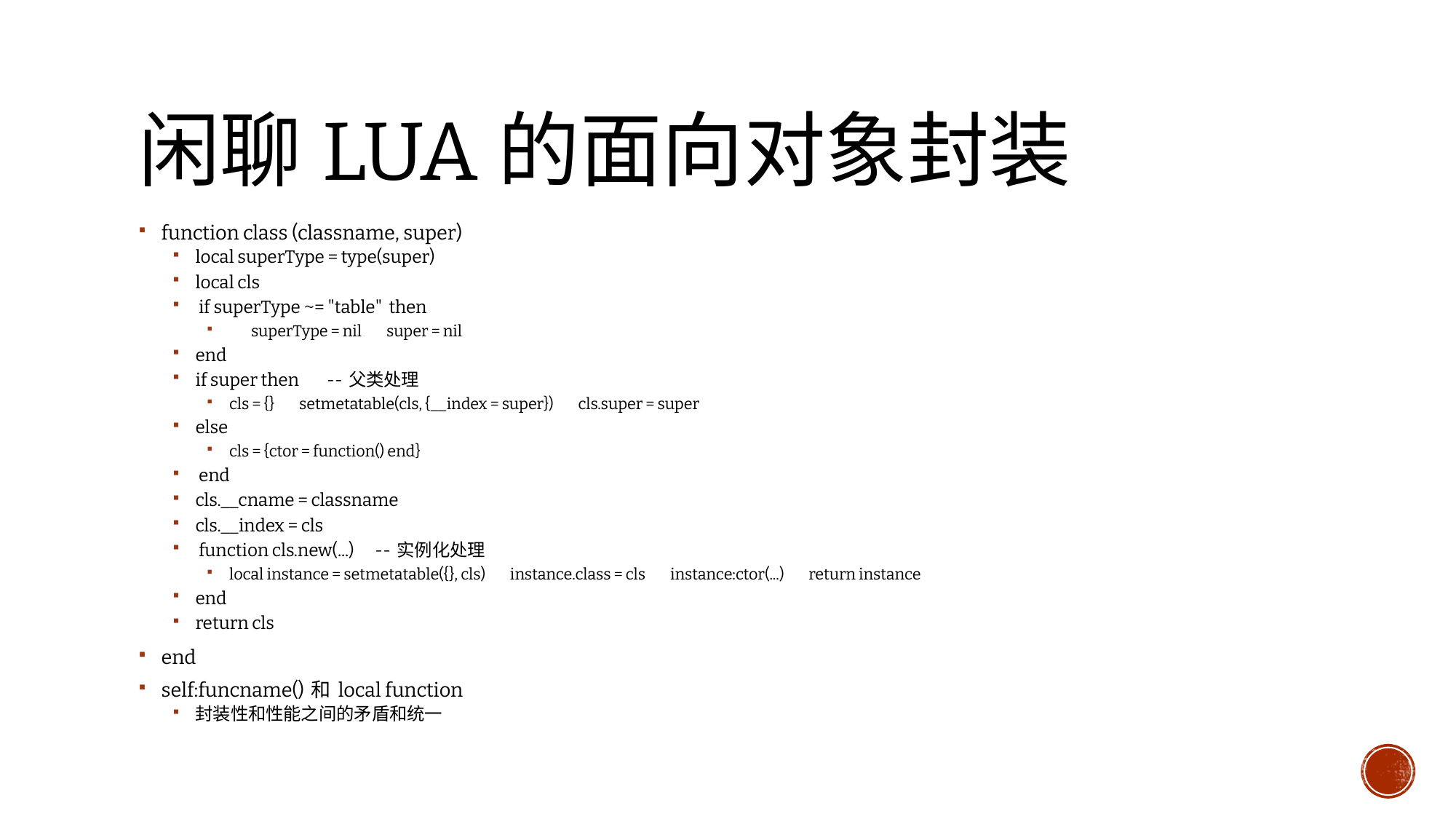

# 闲聊Lua的面向对象封装
function class (classname, super)
local superType = type(super)
local cls
 if superType ~= "table"  then
       superType = nil        super = nil
end
if super then        -- 父类处理
cls = {}        setmetatable(cls, {__index = super})        cls.super = super
else
cls = {ctor = function() end}
 end
cls.__cname = classname
cls.__index = cls
 function cls.new(...)      -- 实例化处理
local instance = setmetatable({}, cls)        instance.class = cls        instance:ctor(...)        return instance
end
return cls
end
self:funcname() 和 local function
封装性和性能之间的矛盾和统一